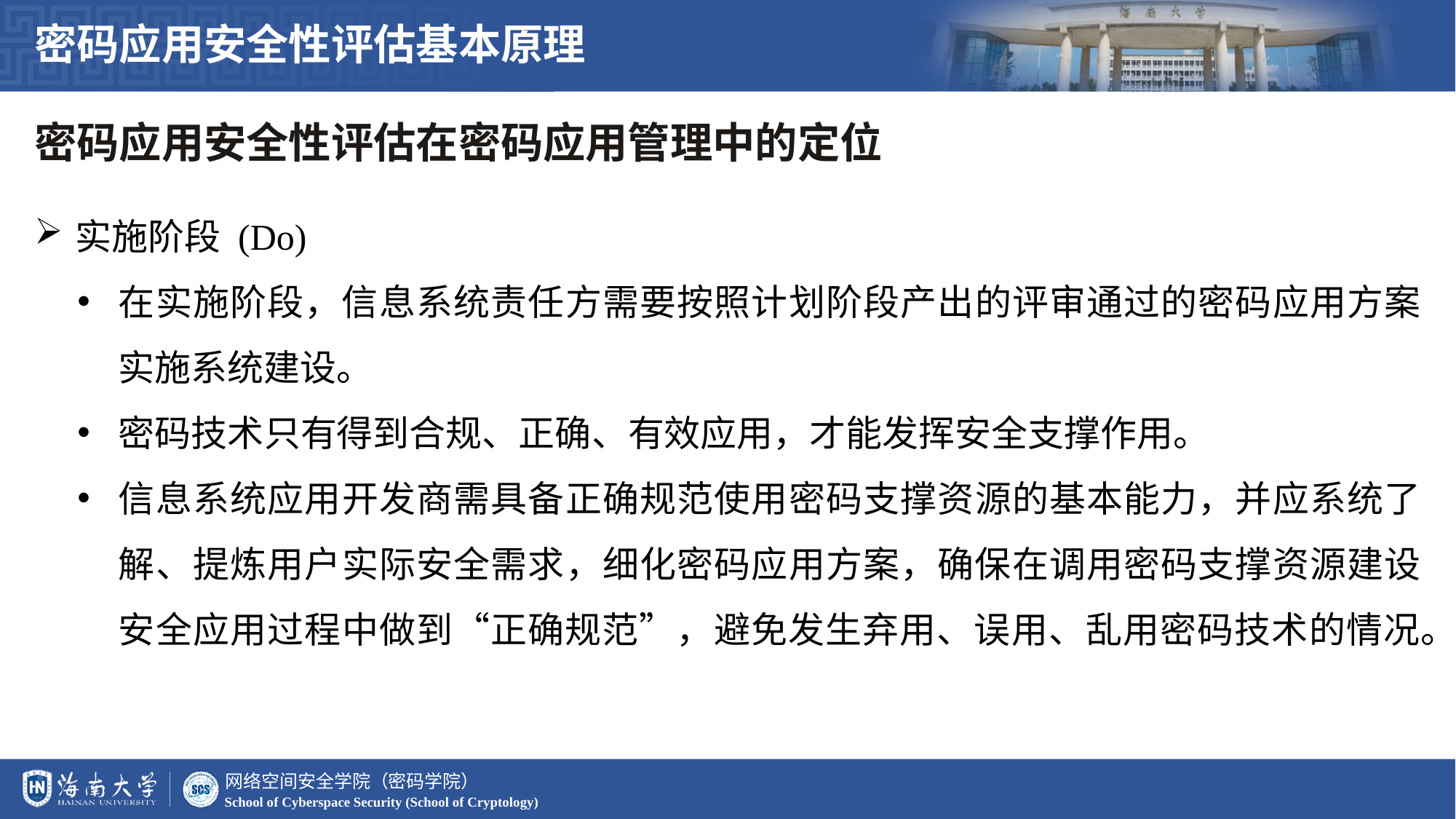

密码应用安全性评估基本原理
密码应用安全性评估在密码应用管理中的定位
实施阶段 (Do)
在实施阶段，信息系统责任方需要按照计划阶段产出的评审通过的密码应用方案实施系统建设。
密码技术只有得到合规、正确、有效应用，才能发挥安全支撑作用。
信息系统应用开发商需具备正确规范使用密码支撑资源的基本能力，并应系统了解、提炼用户实际安全需求，细化密码应用方案，确保在调用密码支撑资源建设安全应用过程中做到“正确规范”，避免发生弃用、误用、乱用密码技术的情况。
33